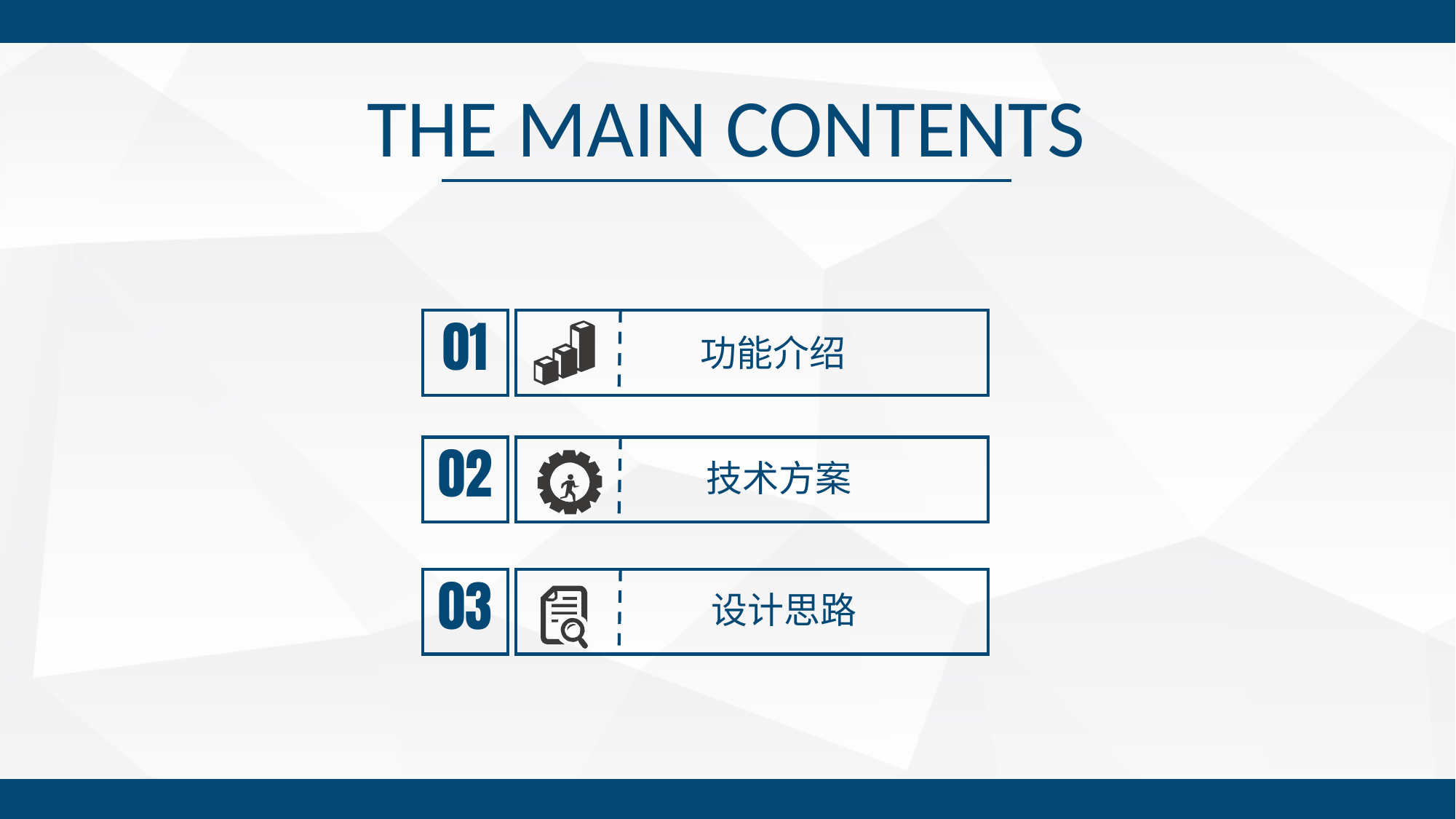

THE MAIN CONTENTS

01

      功能介绍

02

      技术方案

03

设计思路